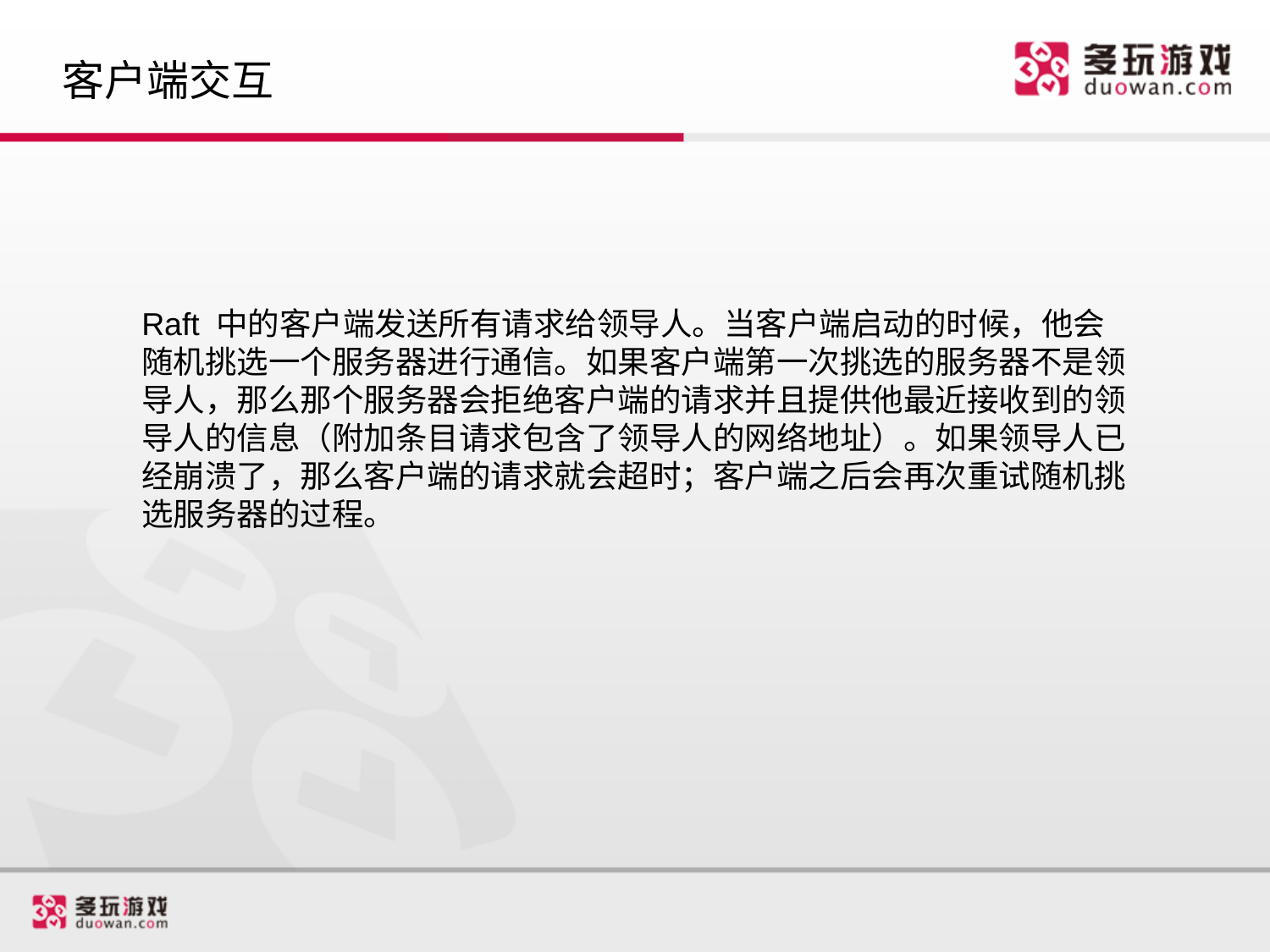

# 客户端交互
Raft 中的客户端发送所有请求给领导人。当客户端启动的时候，他会随机挑选一个服务器进行通信。如果客户端第一次挑选的服务器不是领导人，那么那个服务器会拒绝客户端的请求并且提供他最近接收到的领导人的信息（附加条目请求包含了领导人的网络地址）。如果领导人已经崩溃了，那么客户端的请求就会超时；客户端之后会再次重试随机挑选服务器的过程。